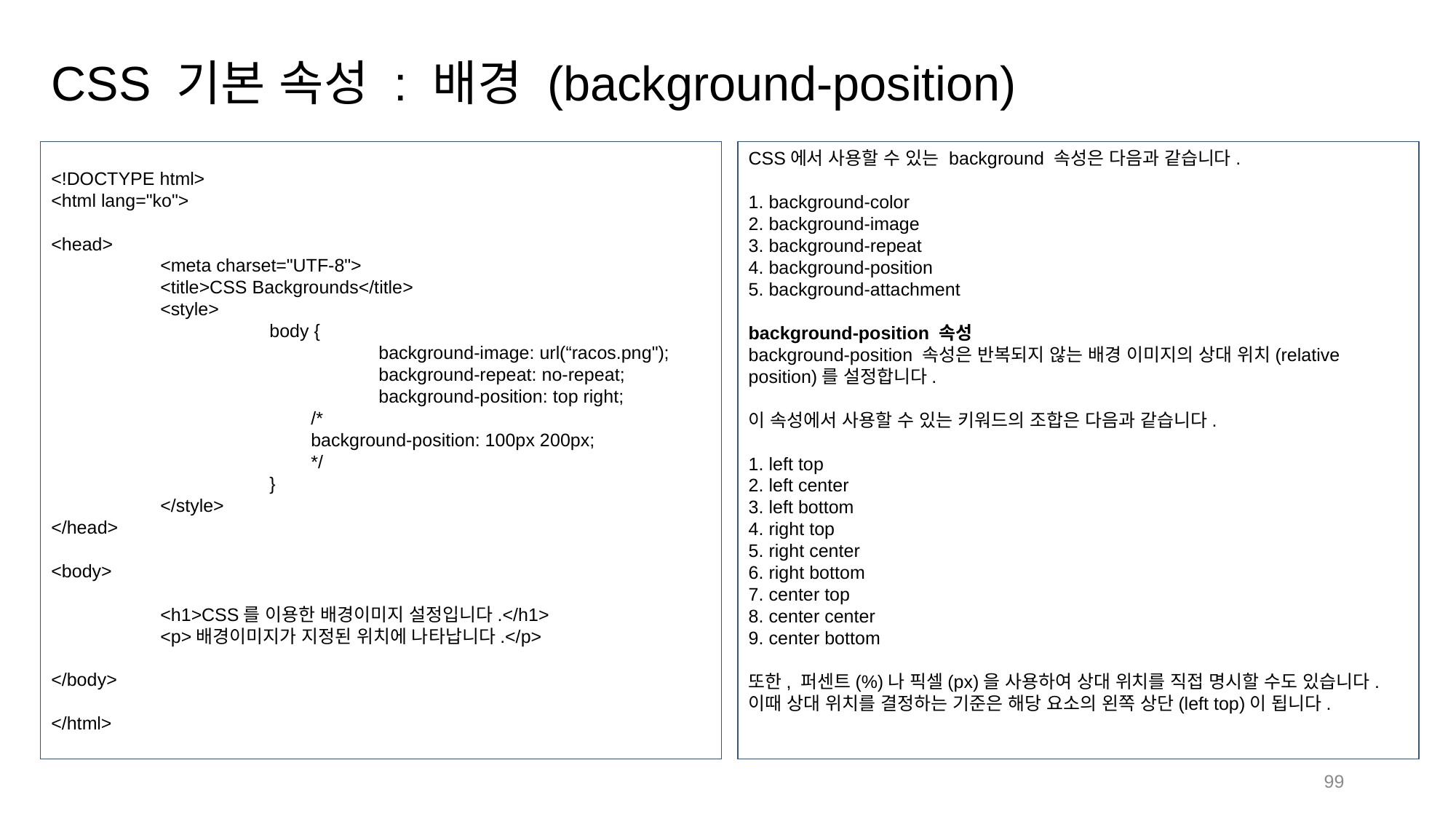

# CSS 기본 속성 : 배경 (background-position)
<!DOCTYPE html>
<html lang="ko">

<head>
	<meta charset="UTF-8">
	<title>CSS Backgrounds</title>
	<style>
		body {
			background-image: url(“racos.png");
			background-repeat: no-repeat;
			background-position: top right;
                                                   /*
                                                   background-position: 100px 200px;
                                                   */
		}
	</style>
</head>

<body>

	<h1>CSS를 이용한 배경이미지 설정입니다.</h1>
	<p>배경이미지가 지정된 위치에 나타납니다.</p>

</body>

</html>
CSS에서 사용할 수 있는 background 속성은 다음과 같습니다.

1. background-color
2. background-image
3. background-repeat
4. background-position
5. background-attachment

background-position 속성
background-position 속성은 반복되지 않는 배경 이미지의 상대 위치(relative position)를 설정합니다.

이 속성에서 사용할 수 있는 키워드의 조합은 다음과 같습니다.

1. left top
2. left center
3. left bottom
4. right top
5. right center
6. right bottom
7. center top
8. center center
9. center bottom

또한, 퍼센트(%)나 픽셀(px)을 사용하여 상대 위치를 직접 명시할 수도 있습니다.
이때 상대 위치를 결정하는 기준은 해당 요소의 왼쪽 상단(left top)이 됩니다.

99